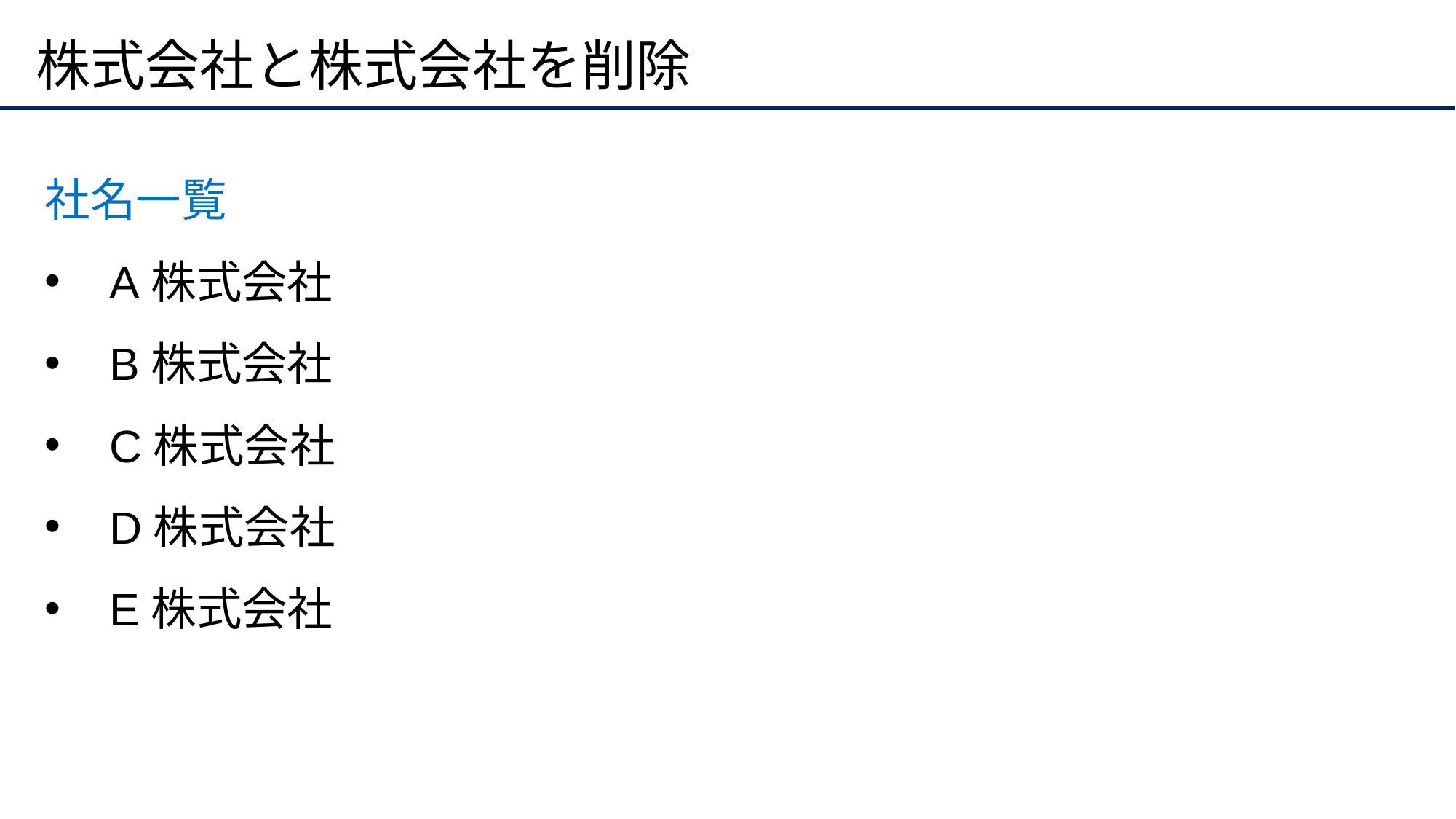

# 株式会社と株式会社を削除
社名一覧
A株式会社
B株式会社
C株式会社
D株式会社
E株式会社